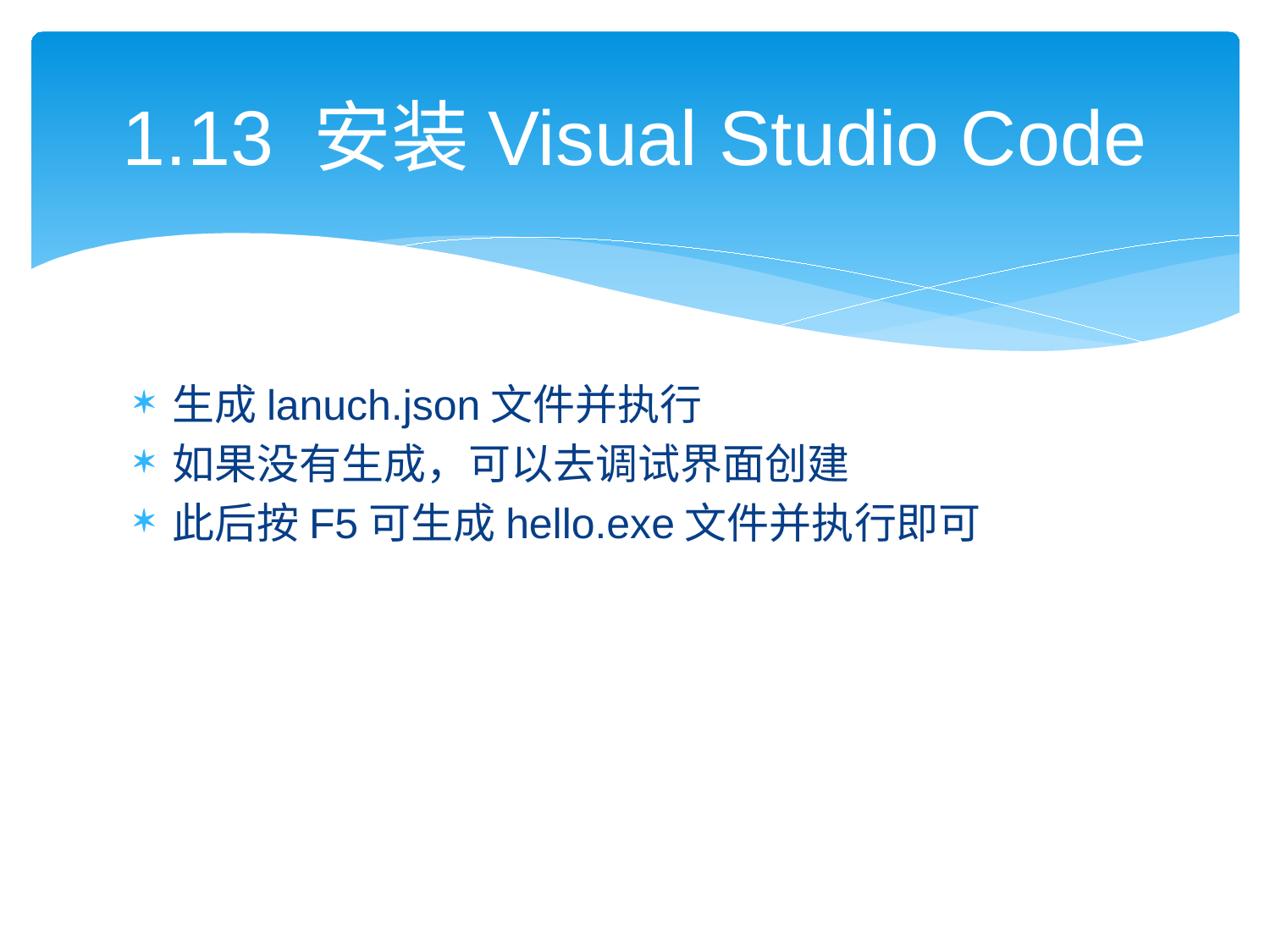

# 1.13 安装Visual Studio Code
生成lanuch.json文件并执行
如果没有生成，可以去调试界面创建
此后按F5可生成hello.exe文件并执行即可